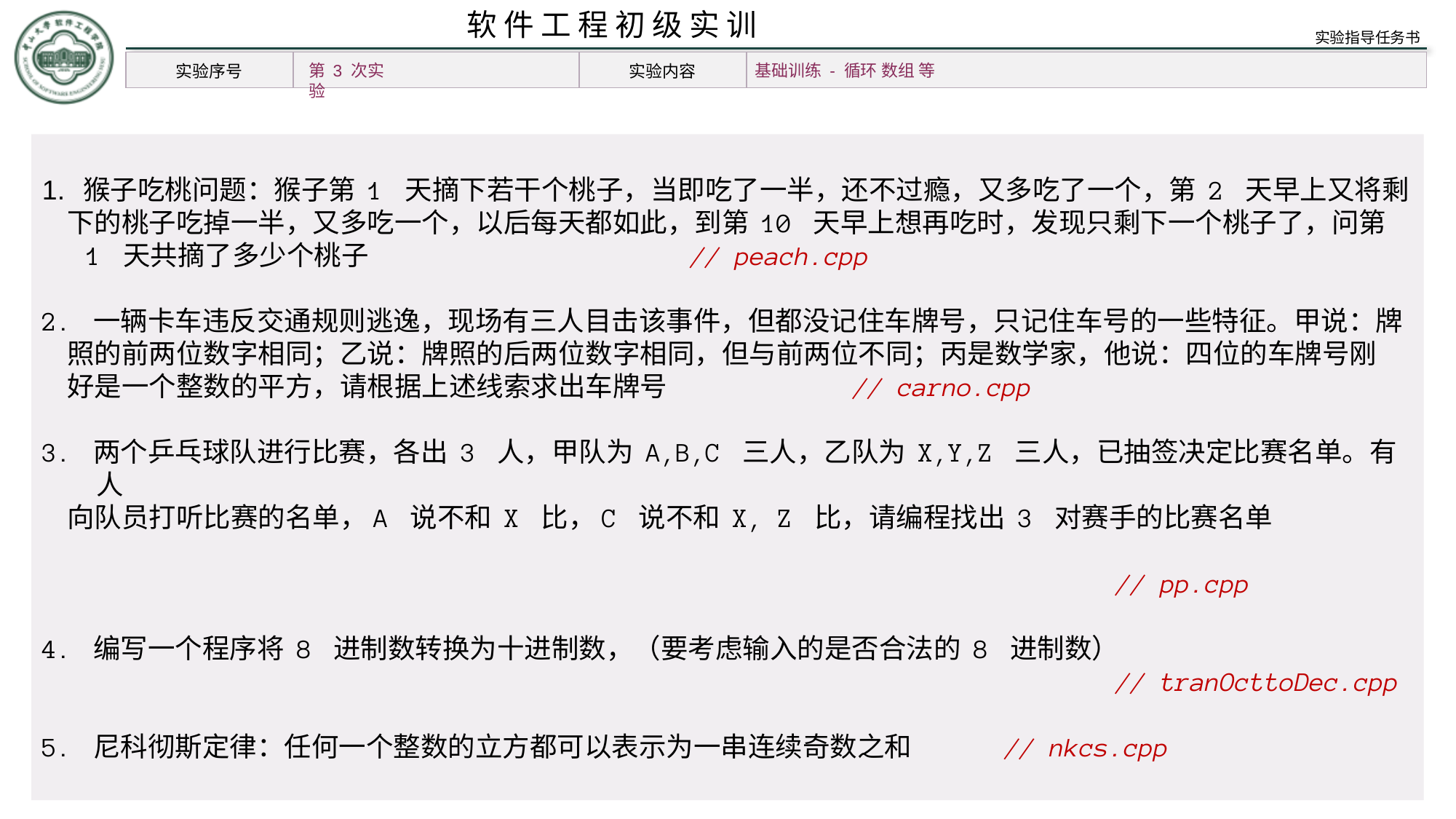

第 3 次实验
基础训练 - 循环 数组 等

猴子吃桃问题：猴子第 1 天摘下若干个桃子，当即吃了一半，还不过瘾，又多吃了一个，第 2 天早上又将剩
   下的桃子吃掉一半，又多吃一个，以后每天都如此，到第 10 天早上想再吃时，发现只剩下一个桃子了，问第
   1 天共摘了多少个桃子                                                   // peach.cpp

2. 一辆卡车违反交通规则逃逸，现场有三人目击该事件，但都没记住车牌号，只记住车号的一些特征。甲说：牌
   照的前两位数字相同；乙说：牌照的后两位数字相同，但与前两位不同；丙是数学家，他说：四位的车牌号刚
   好是一个整数的平方，请根据上述线索求出车牌号                             // carno.cpp

3. 两个乒乓球队进行比赛，各出 3 人，甲队为 A,B,C 三人，乙队为 X,Y,Z 三人，已抽签决定比赛名单。有人
   向队员打听比赛的名单，A 说不和 X 比，C 说不和 X, Z 比，请编程找出 3 对赛手的比赛名单
                                                                        // pp.cpp

4. 编写一个程序将 8 进制数转换为十进制数，（要考虑输入的是否合法的 8 进制数）
                                                                        // tranOcttoDec.cpp

5. 尼科彻斯定律：任何一个整数的立方都可以表示为一串连续奇数之和              // nkcs.cpp